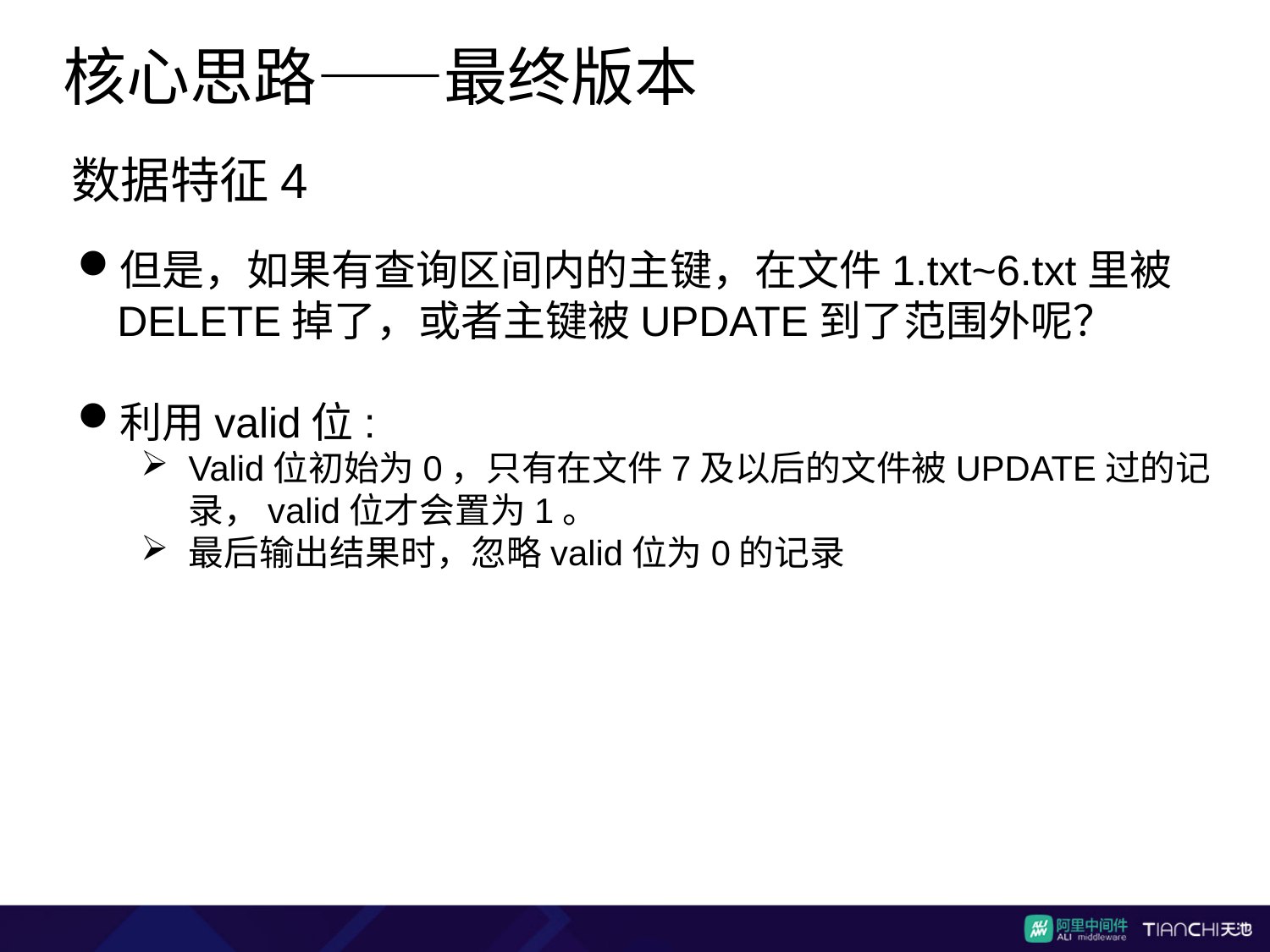

核心思路——最终版本
数据特征4
但是，如果有查询区间内的主键，在文件1.txt~6.txt里被DELETE掉了，或者主键被UPDATE到了范围外呢？

利用valid位:
Valid位初始为0，只有在文件7及以后的文件被UPDATE过的记录，valid位才会置为1。
最后输出结果时，忽略valid位为0的记录